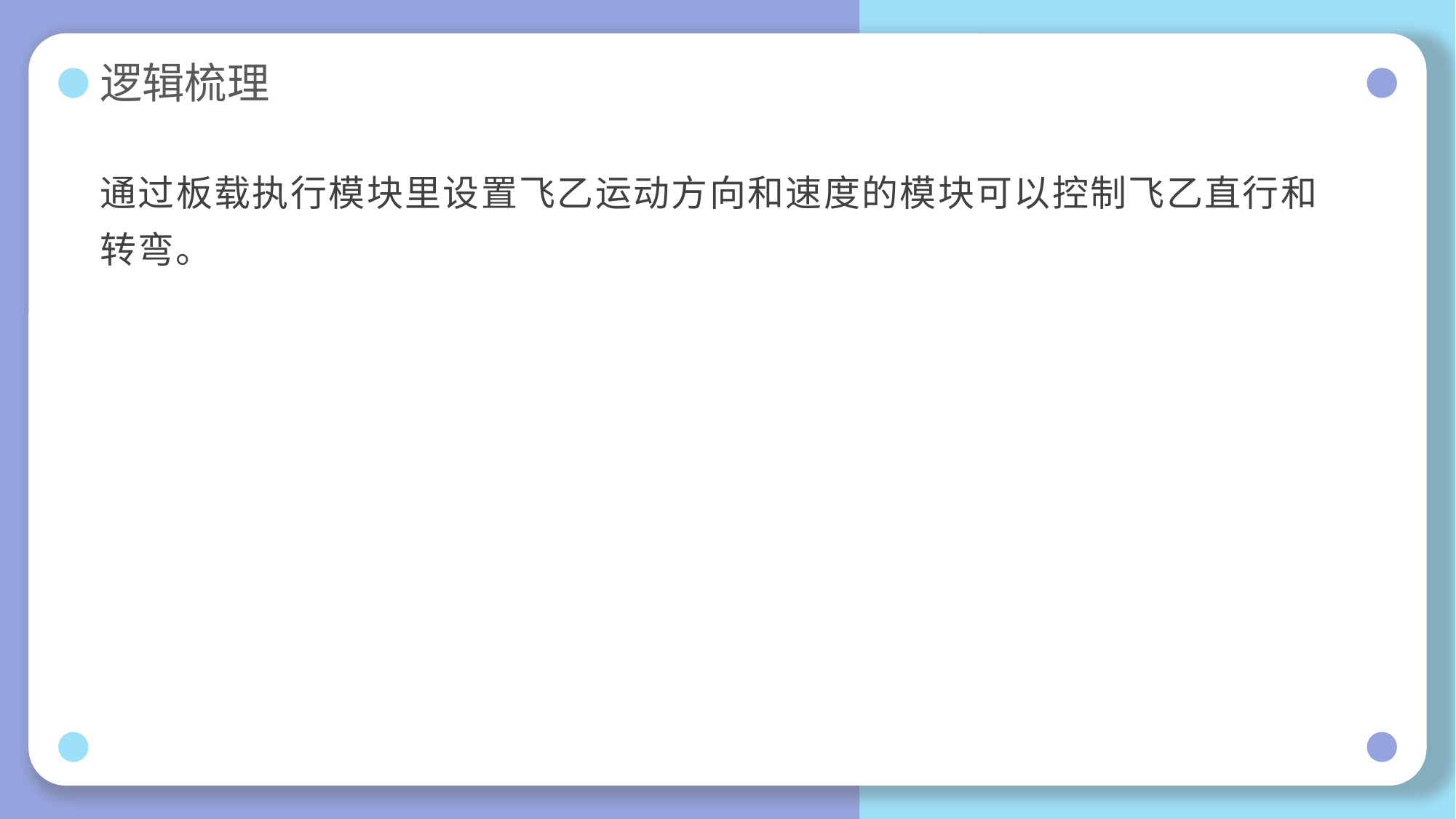

# 逻辑梳理
通过板载执行模块里设置飞乙运动方向和速度的模块可以控制飞乙直行和转弯。